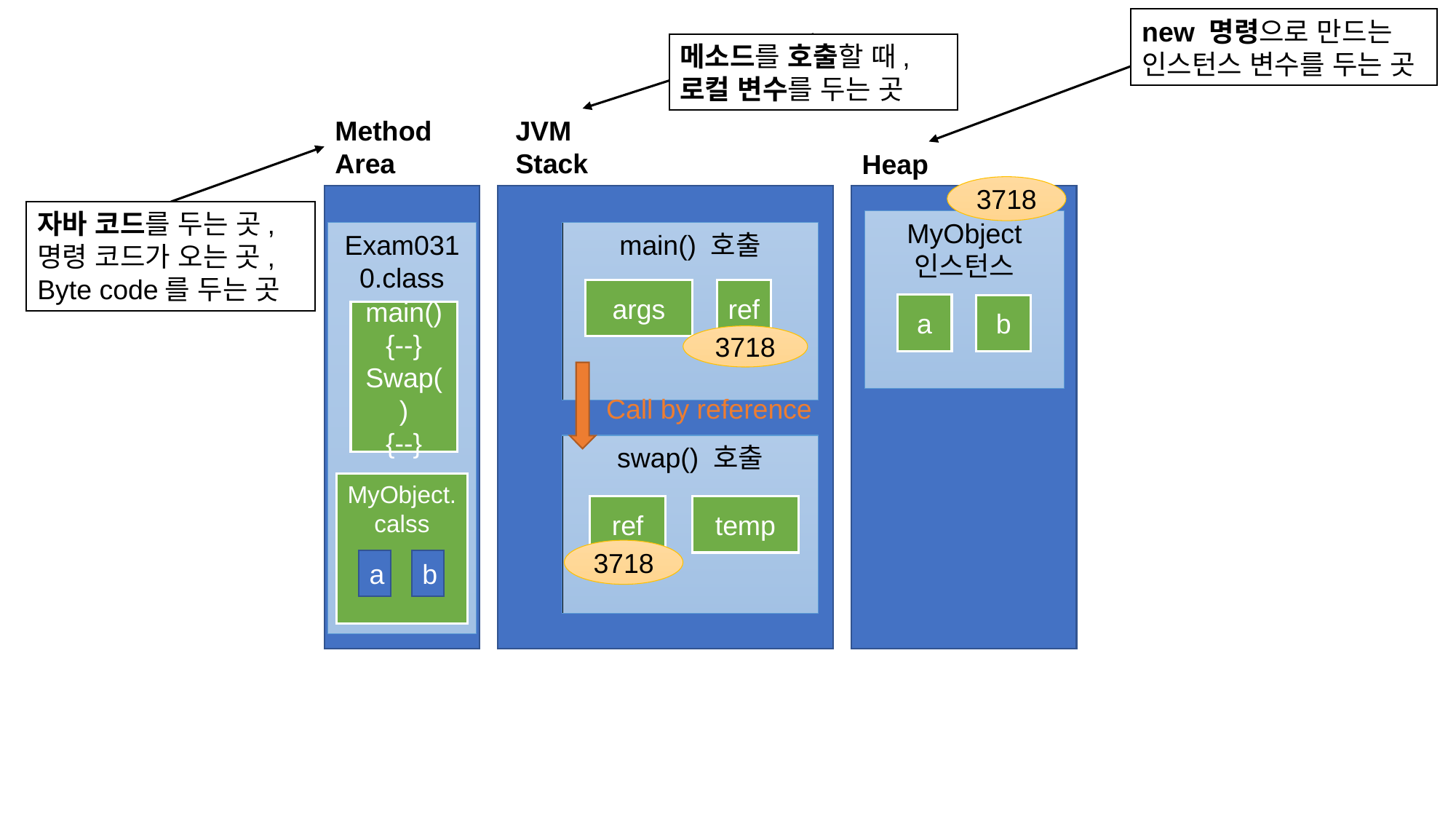

new 명령으로 만드는 인스턴스 변수를 두는 곳
메소드를 호출할 때,
로컬 변수를 두는 곳
Method Area
JVM
Stack
Heap
3718

자바 코드를 두는 곳,
명령 코드가 오는 곳,
Byte code를 두는 곳
MyObject
인스턴스
main() 호출
Exam0310.class
args
ref
a
b
main(){--}
Swap()
{--}
3718

Call by reference
swap() 호출
MyObject.
calss
ref
temp
3718
a
b